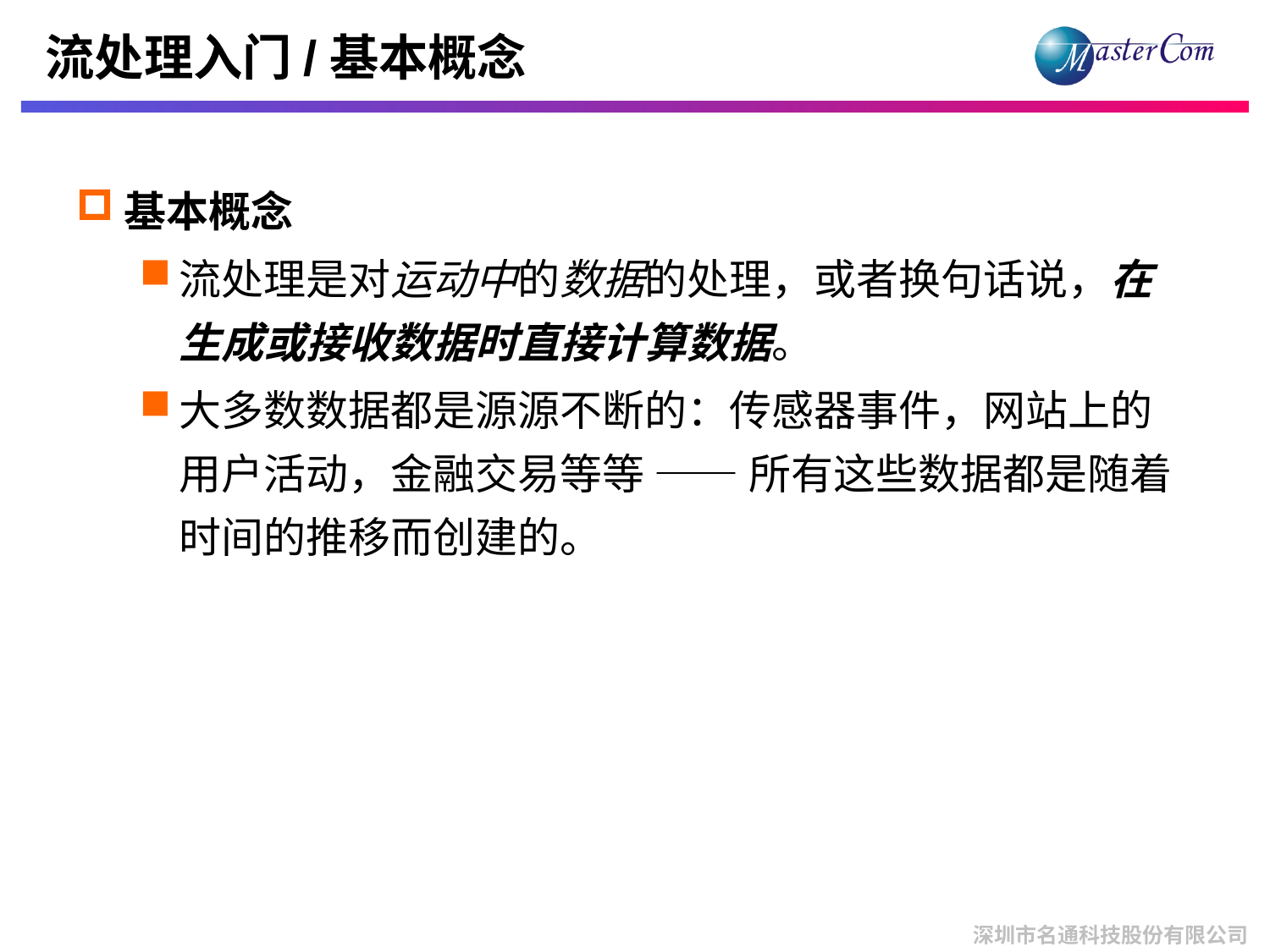

# 流处理入门/基本概念
基本概念
流处理是对运动中的数据的处理，或者换句话说，在生成或接收数据时直接计算数据。
大多数数据都是源源不断的：传感器事件，网站上的用户活动，金融交易等等 —— 所有这些数据都是随着时间的推移而创建的。